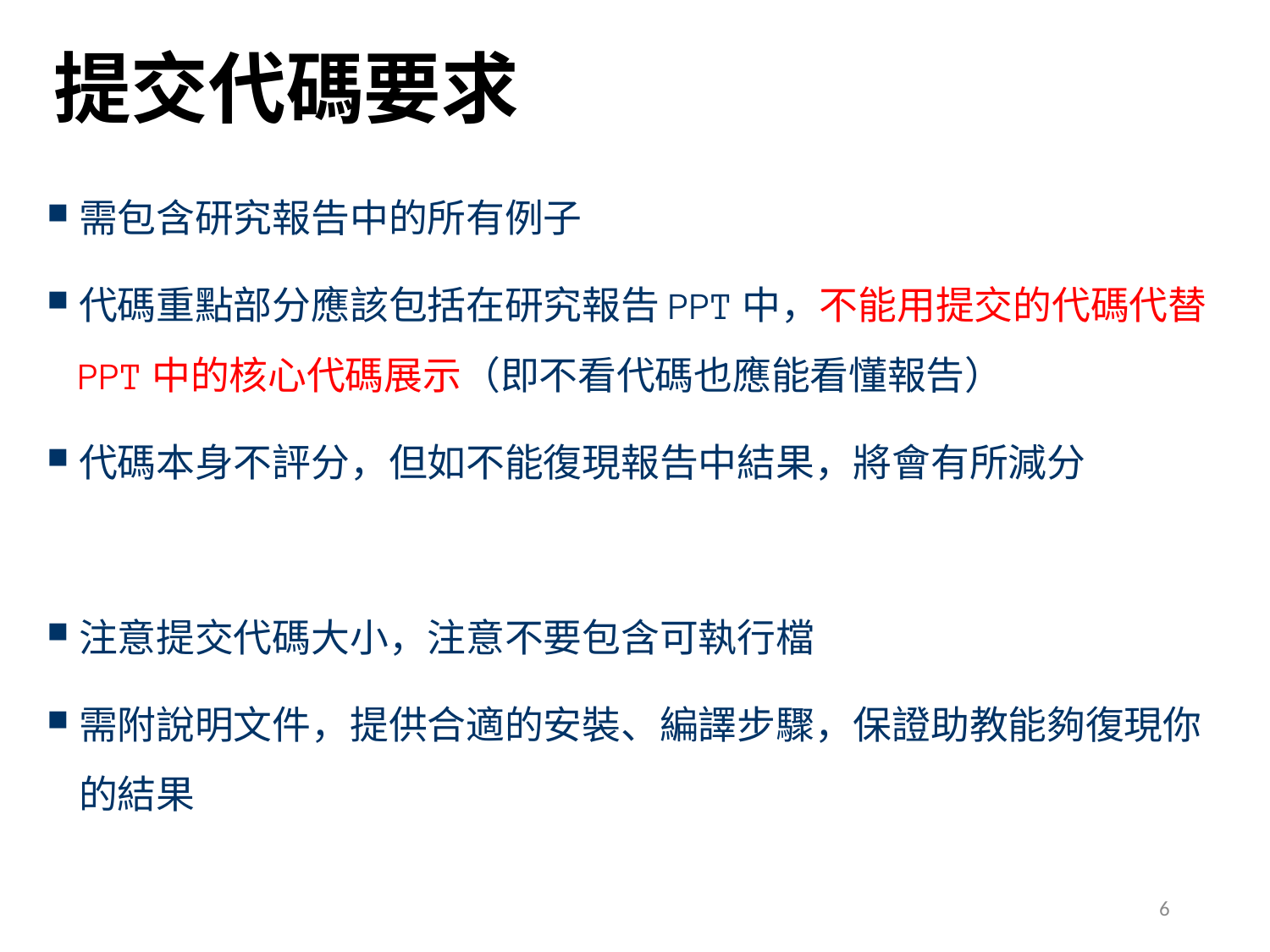

# 提交代碼要求
需包含研究報告中的所有例子
代碼重點部分應該包括在研究報告PPT中，不能用提交的代碼代替PPT中的核心代碼展示（即不看代碼也應能看懂報告）
代碼本身不評分，但如不能復現報告中結果，將會有所減分

注意提交代碼大小，注意不要包含可執行檔
需附說明文件，提供合適的安裝、編譯步驟，保證助教能夠復現你的結果

6